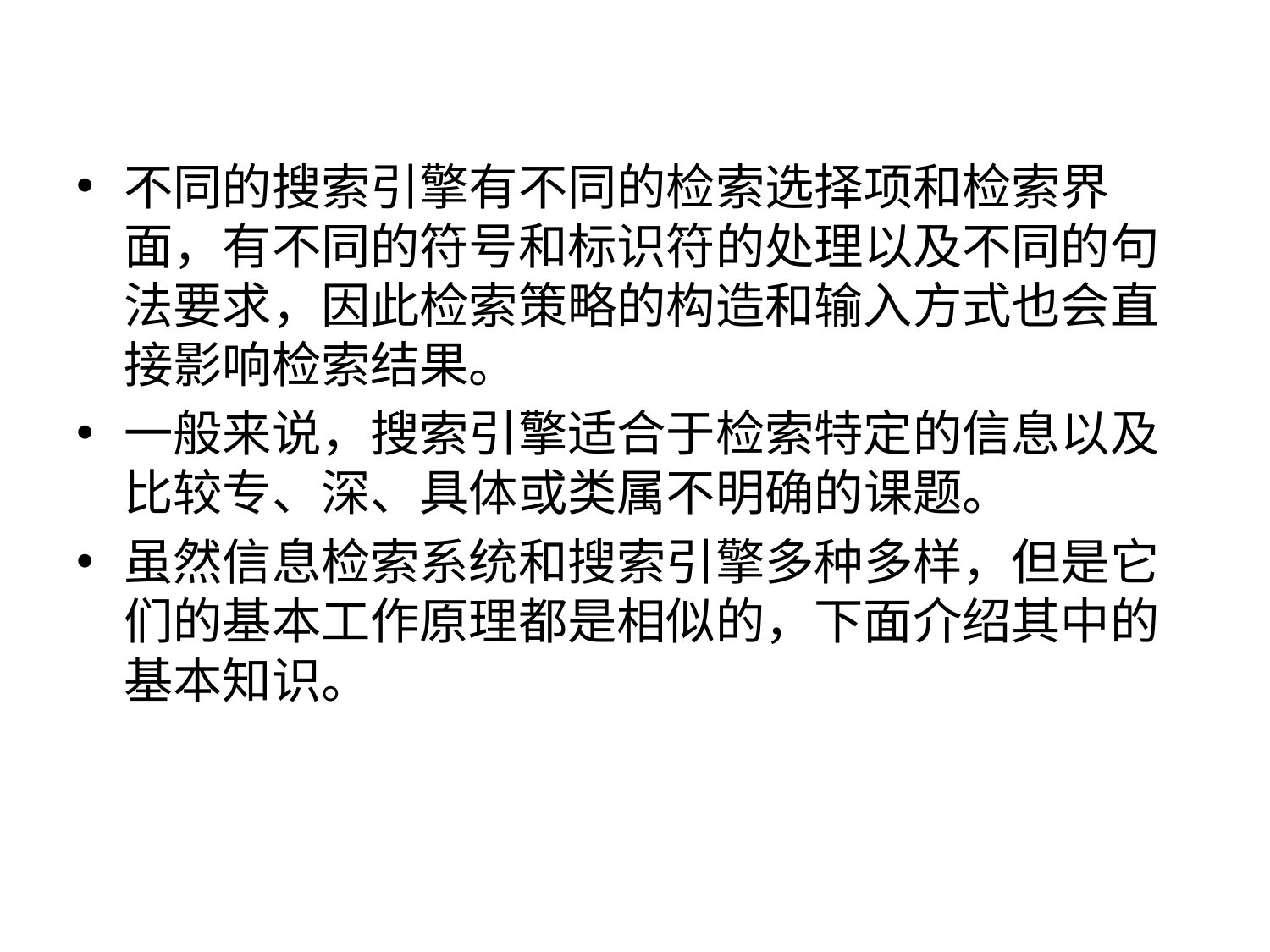

#
不同的搜索引擎有不同的检索选择项和检索界面，有不同的符号和标识符的处理以及不同的句法要求，因此检索策略的构造和输入方式也会直接影响检索结果。
一般来说，搜索引擎适合于检索特定的信息以及比较专、深、具体或类属不明确的课题。
虽然信息检索系统和搜索引擎多种多样，但是它们的基本工作原理都是相似的，下面介绍其中的基本知识。